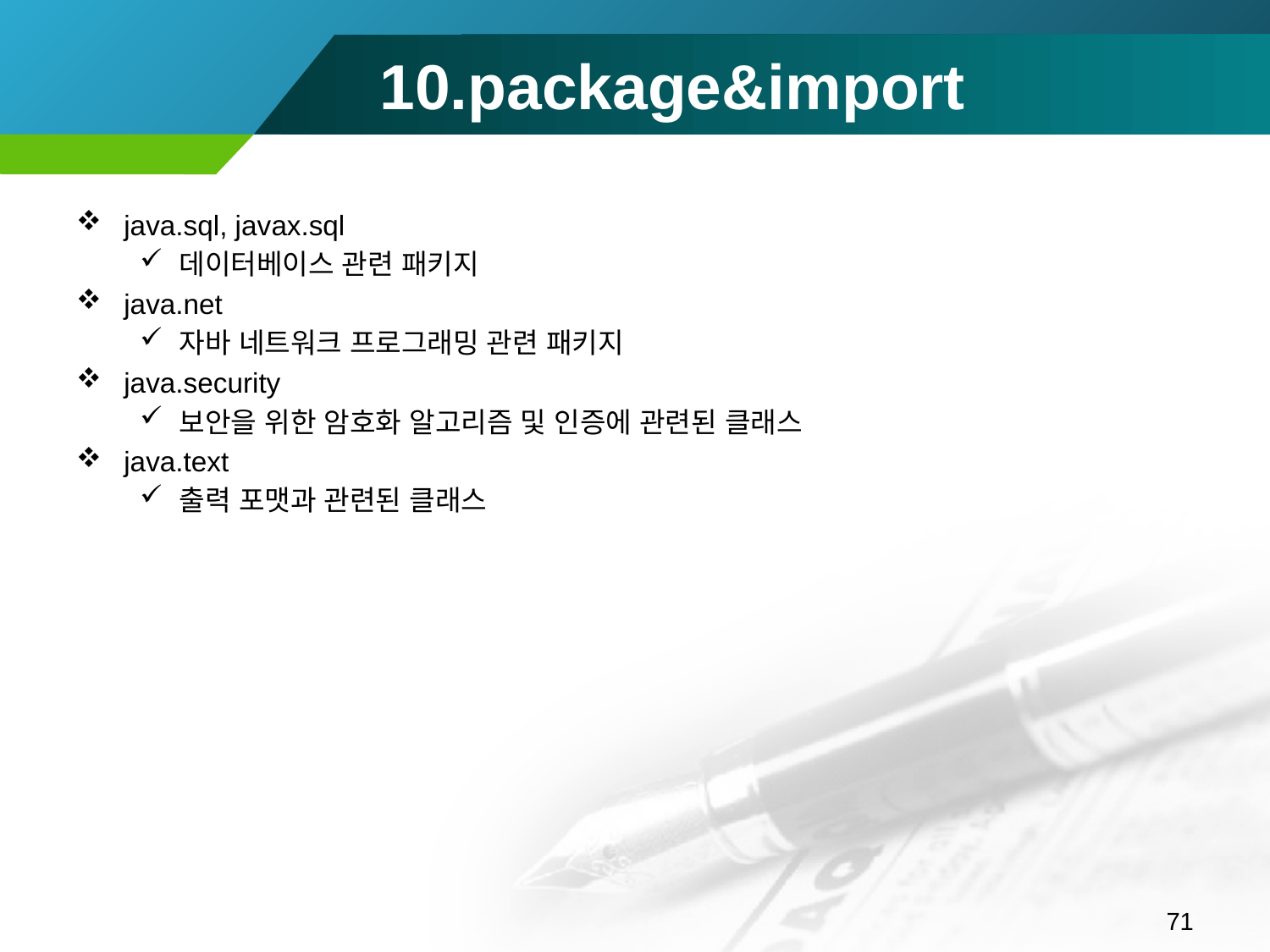

# 10.package&import
java.sql, javax.sql
데이터베이스 관련 패키지
java.net
자바 네트워크 프로그래밍 관련 패키지
java.security
보안을 위한 암호화 알고리즘 및 인증에 관련된 클래스
java.text
출력 포맷과 관련된 클래스
71